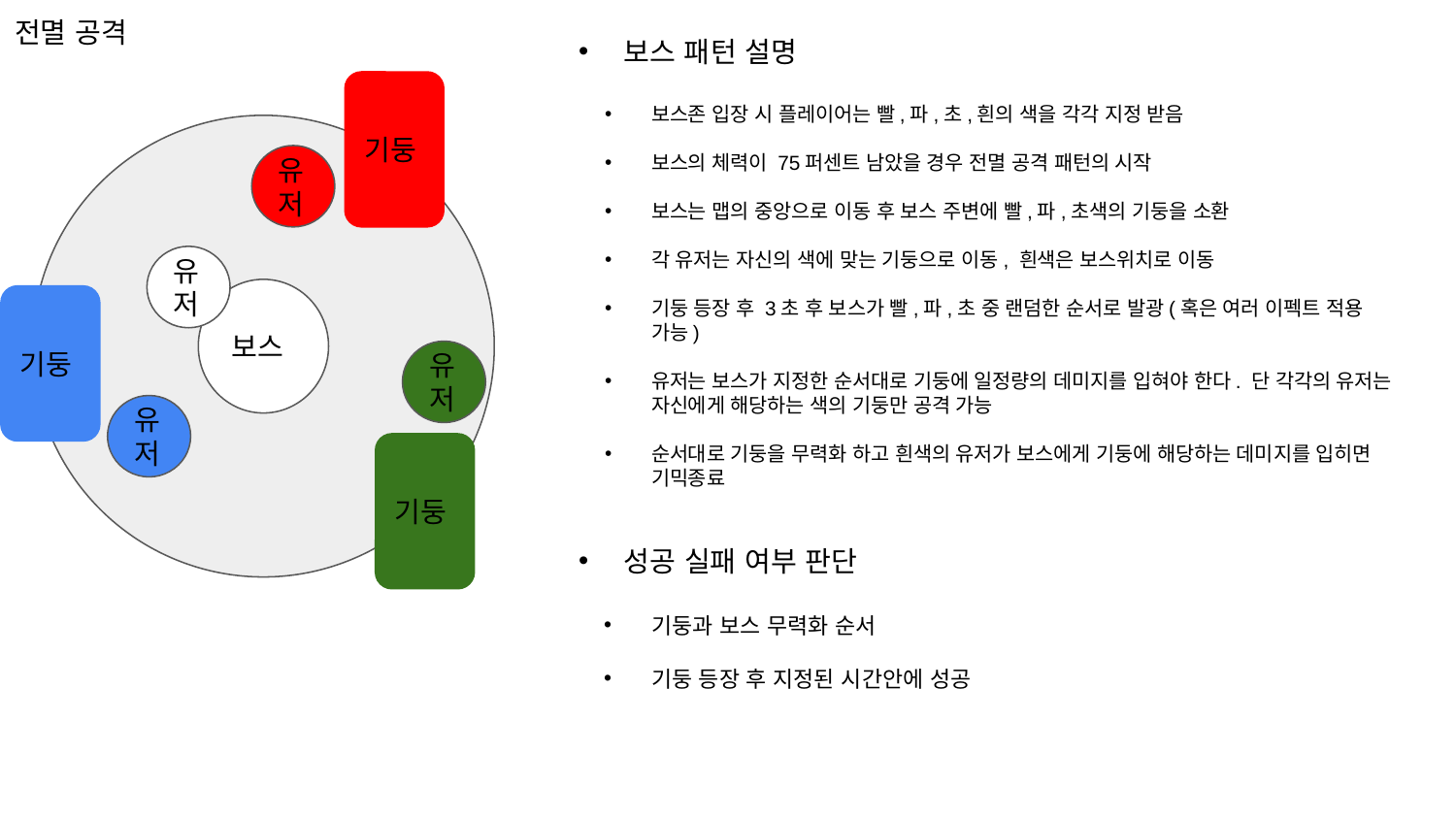

전멸 공격
보스 패턴 설명

보스존 입장 시 플레이어는 빨,파,초,흰의 색을 각각 지정 받음

보스의 체력이 75퍼센트 남았을 경우 전멸 공격 패턴의 시작

보스는 맵의 중앙으로 이동 후 보스 주변에 빨,파,초색의 기둥을 소환

각 유저는 자신의 색에 맞는 기둥으로 이동, 흰색은 보스위치로 이동

기둥 등장 후 3초 후 보스가 빨,파,초 중 랜덤한 순서로 발광(혹은 여러 이펙트 적용 가능)

유저는 보스가 지정한 순서대로 기둥에 일정량의 데미지를 입혀야 한다. 단 각각의 유저는 자신에게 해당하는 색의 기둥만 공격 가능

순서대로 기둥을 무력화 하고 흰색의 유저가 보스에게 기둥에 해당하는 데미지를 입히면 기믹종료
기둥

유저
유저
보스
기둥
유저
유저
기둥
성공 실패 여부 판단

기둥과 보스 무력화 순서

기둥 등장 후 지정된 시간안에 성공